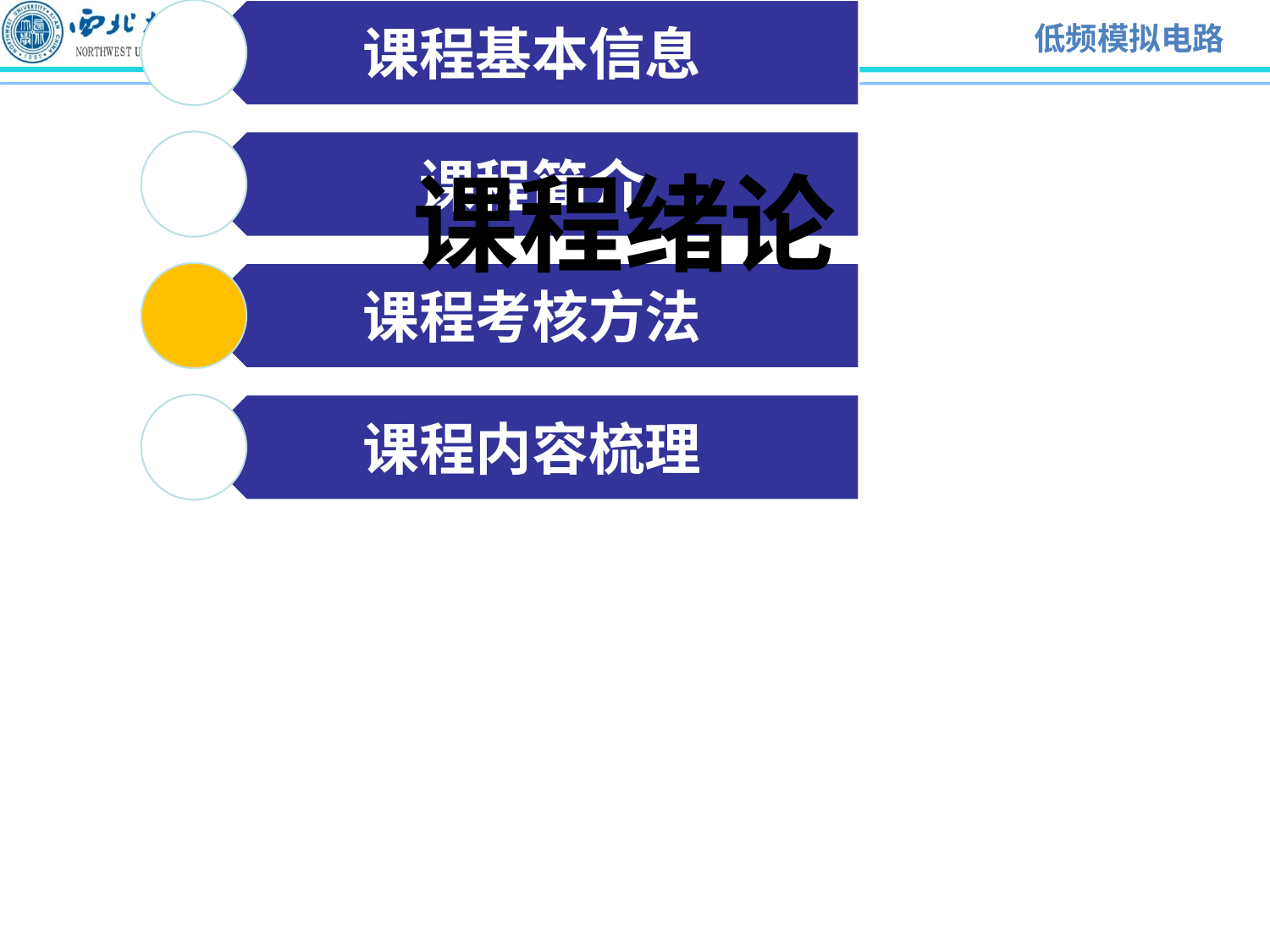

目录
课程绪论
课程基本信息
课程简介
课程考核方法
课程内容梳理
18